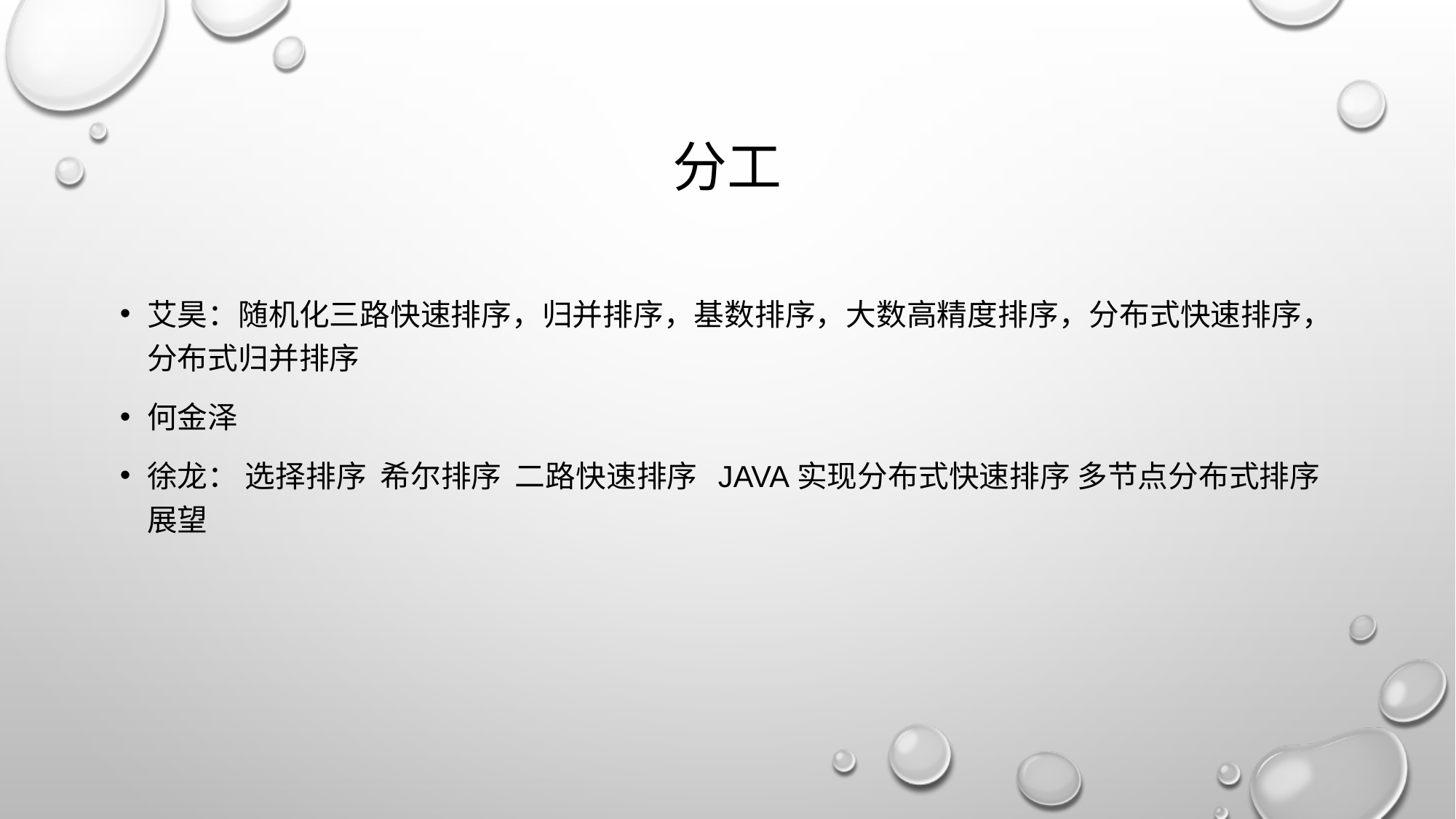

# 分工
艾昊：随机化三路快速排序，归并排序，基数排序，大数高精度排序，分布式快速排序，分布式归并排序
何金泽
徐龙： 选择排序  希尔排序  二路快速排序  Java实现分布式快速排序 多节点分布式排序展望